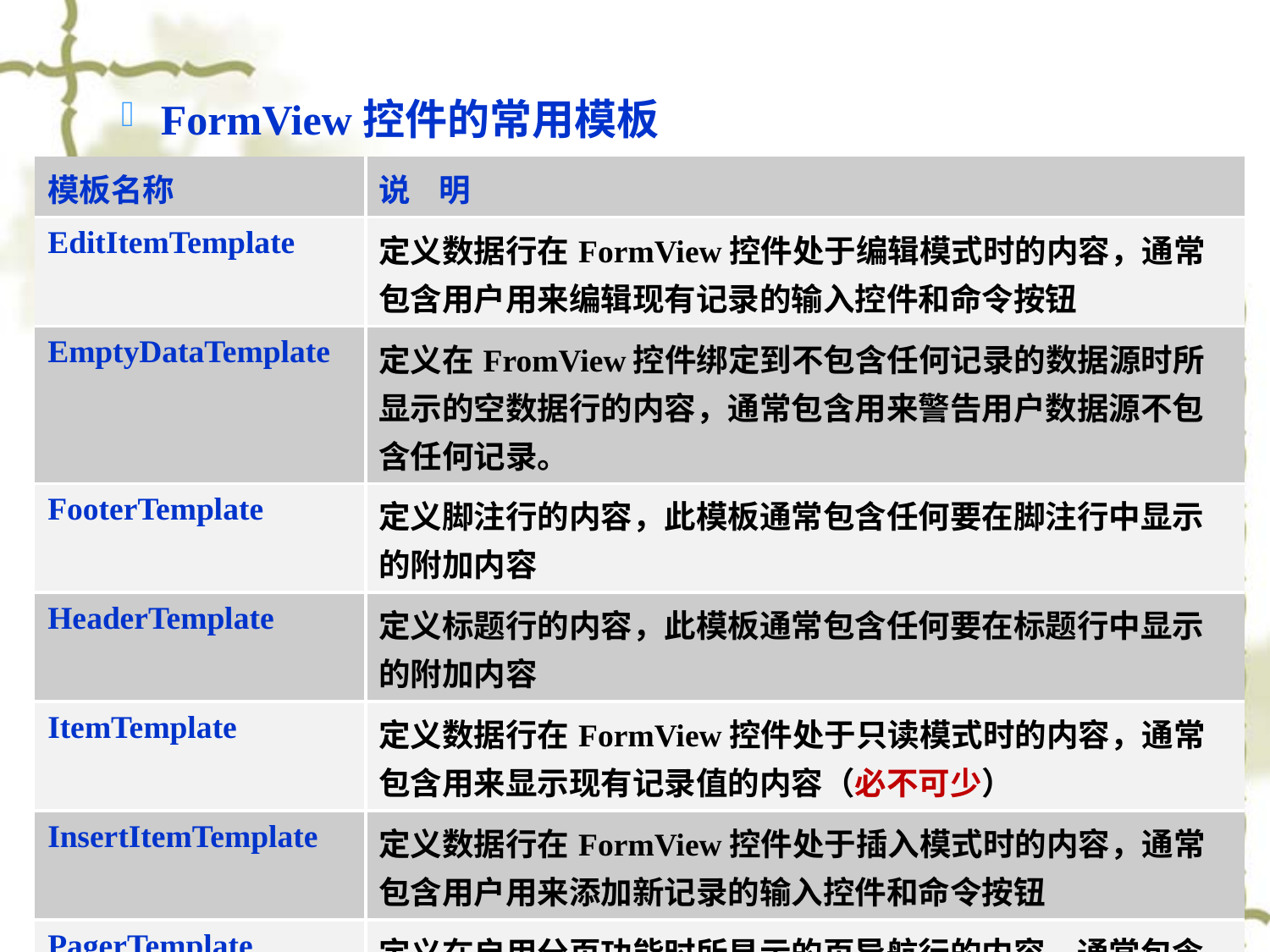

FormView控件的常用模板
| 模板名称 | 说 明 |
| --- | --- |
| EditItemTemplate | 定义数据行在FormView控件处于编辑模式时的内容，通常包含用户用来编辑现有记录的输入控件和命令按钮 |
| EmptyDataTemplate | 定义在FromView控件绑定到不包含任何记录的数据源时所显示的空数据行的内容，通常包含用来警告用户数据源不包含任何记录。 |
| FooterTemplate | 定义脚注行的内容，此模板通常包含任何要在脚注行中显示的附加内容 |
| HeaderTemplate | 定义标题行的内容，此模板通常包含任何要在标题行中显示的附加内容 |
| ItemTemplate | 定义数据行在FormView控件处于只读模式时的内容，通常包含用来显示现有记录值的内容（必不可少） |
| InsertItemTemplate | 定义数据行在FormView控件处于插入模式时的内容，通常包含用户用来添加新记录的输入控件和命令按钮 |
| PagerTemplate | 定义在启用分页功能时所显示的页导航行的内容，通常包含用户可以用来导航至另一个记录的控件 |